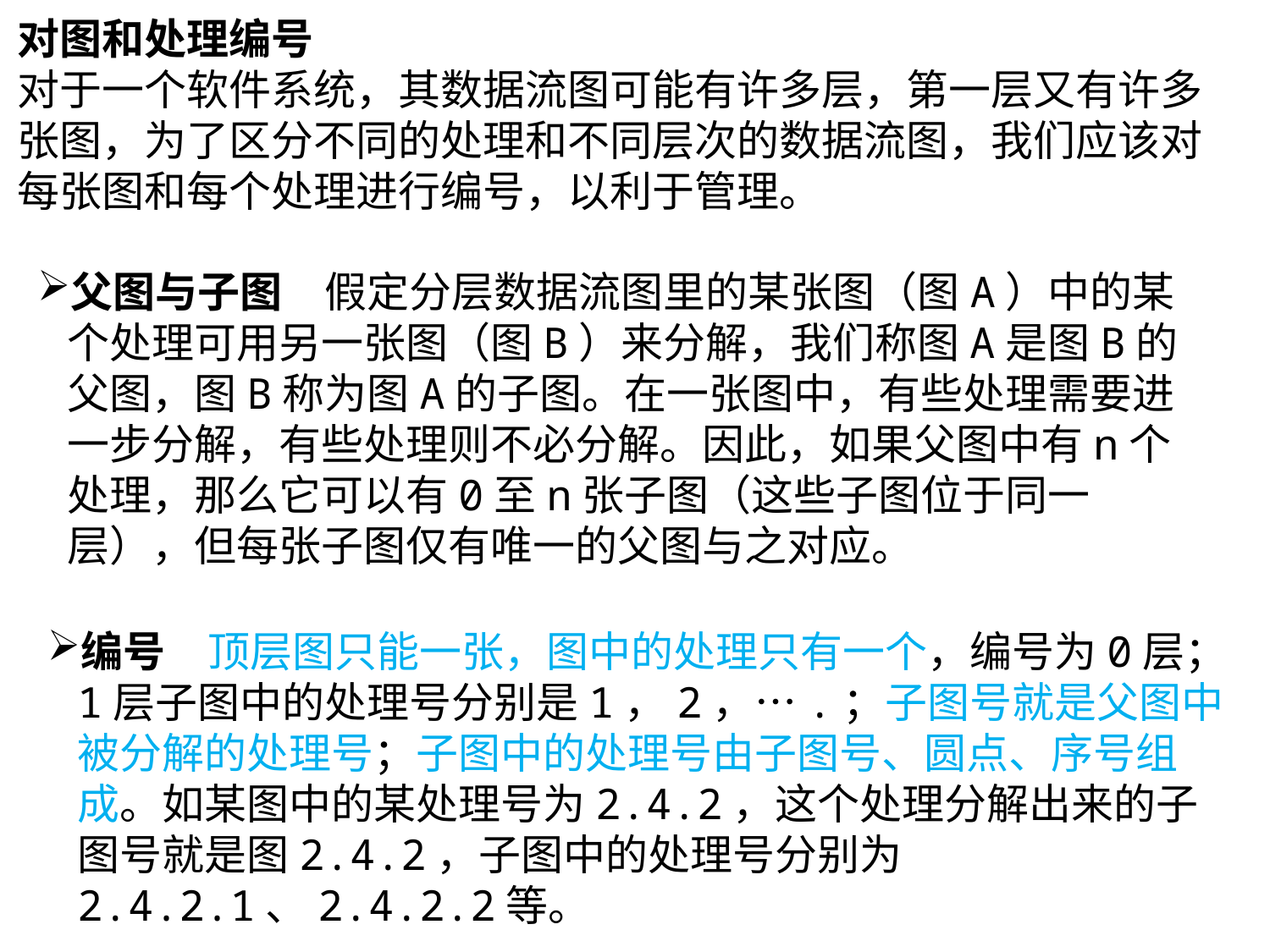

对图和处理编号
对于一个软件系统，其数据流图可能有许多层，第一层又有许多张图，为了区分不同的处理和不同层次的数据流图，我们应该对每张图和每个处理进行编号，以利于管理。
父图与子图　假定分层数据流图里的某张图（图A）中的某个处理可用另一张图（图B）来分解，我们称图A是图B的父图，图B称为图A的子图。在一张图中，有些处理需要进一步分解，有些处理则不必分解。因此，如果父图中有n个处理，那么它可以有0至n张子图（这些子图位于同一层），但每张子图仅有唯一的父图与之对应。
编号　顶层图只能一张，图中的处理只有一个，编号为0层；1层子图中的处理号分别是1，2，….；子图号就是父图中被分解的处理号；子图中的处理号由子图号、圆点、序号组成。如某图中的某处理号为2.4.2，这个处理分解出来的子图号就是图2.4.2，子图中的处理号分别为2.4.2.1、2.4.2.2等。